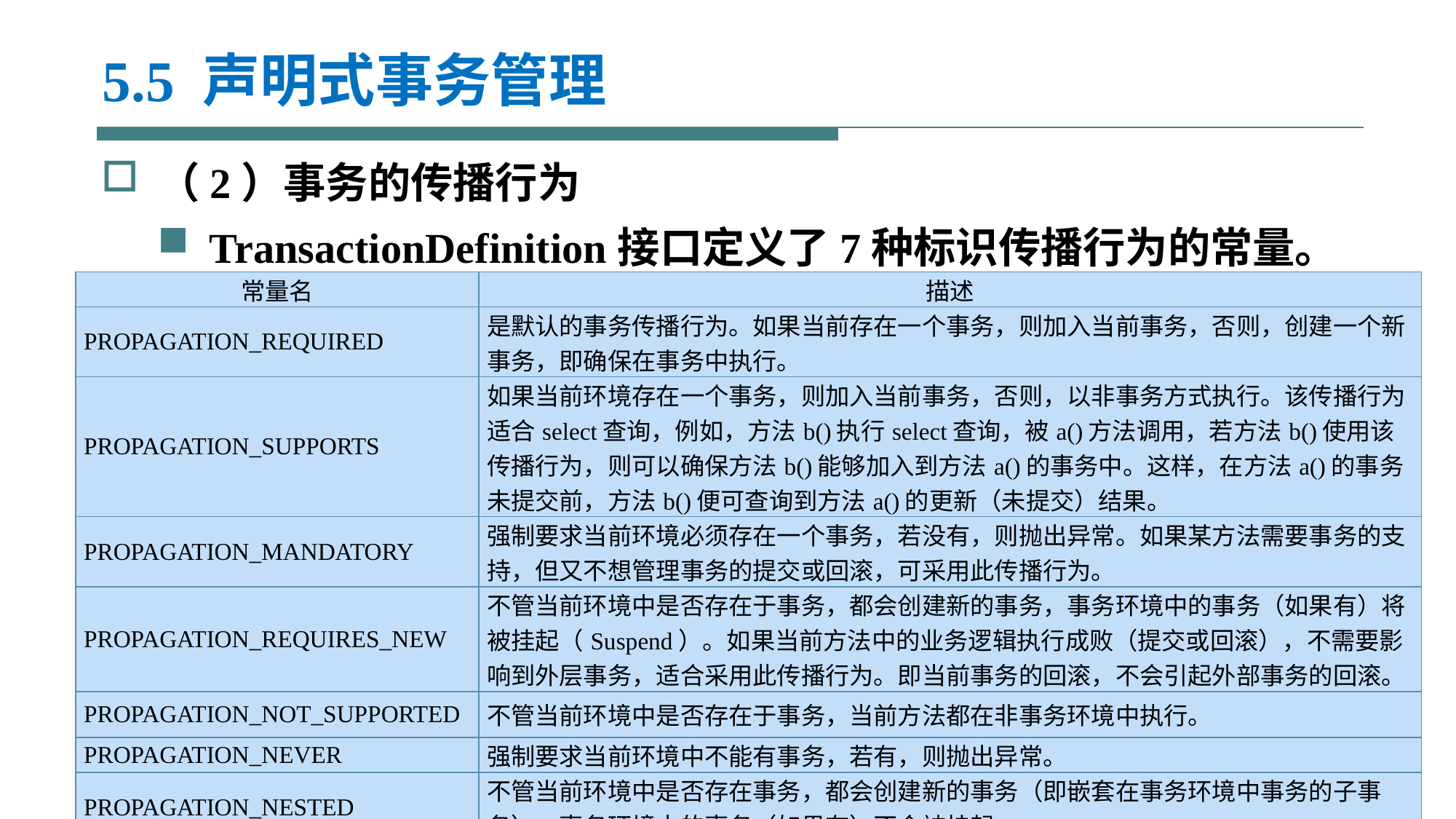

# 5.5 声明式事务管理
（2）事务的传播行为
TransactionDefinition接口定义了7种标识传播行为的常量。
| 常量名 | 描述 |
| --- | --- |
| PROPAGATION\_REQUIRED | 是默认的事务传播行为。如果当前存在一个事务，则加入当前事务，否则，创建一个新事务，即确保在事务中执行。 |
| PROPAGATION\_SUPPORTS | 如果当前环境存在一个事务，则加入当前事务，否则，以非事务方式执行。该传播行为适合select查询，例如，方法b()执行select查询，被a()方法调用，若方法b()使用该传播行为，则可以确保方法b()能够加入到方法a()的事务中。这样，在方法a()的事务未提交前，方法b()便可查询到方法a()的更新（未提交）结果。 |
| PROPAGATION\_MANDATORY | 强制要求当前环境必须存在一个事务，若没有，则抛出异常。如果某方法需要事务的支持，但又不想管理事务的提交或回滚，可采用此传播行为。 |
| PROPAGATION\_REQUIRES\_NEW | 不管当前环境中是否存在于事务，都会创建新的事务，事务环境中的事务（如果有）将被挂起（Suspend）。如果当前方法中的业务逻辑执行成败（提交或回滚），不需要影响到外层事务，适合采用此传播行为。即当前事务的回滚，不会引起外部事务的回滚。 |
| PROPAGATION\_NOT\_SUPPORTED | 不管当前环境中是否存在于事务，当前方法都在非事务环境中执行。 |
| PROPAGATION\_NEVER | 强制要求当前环境中不能有事务，若有，则抛出异常。 |
| PROPAGATION\_NESTED | 不管当前环境中是否存在事务，都会创建新的事务（即嵌套在事务环境中事务的子事务），事务环境中的事务（如果有）不会被挂起。 |
29